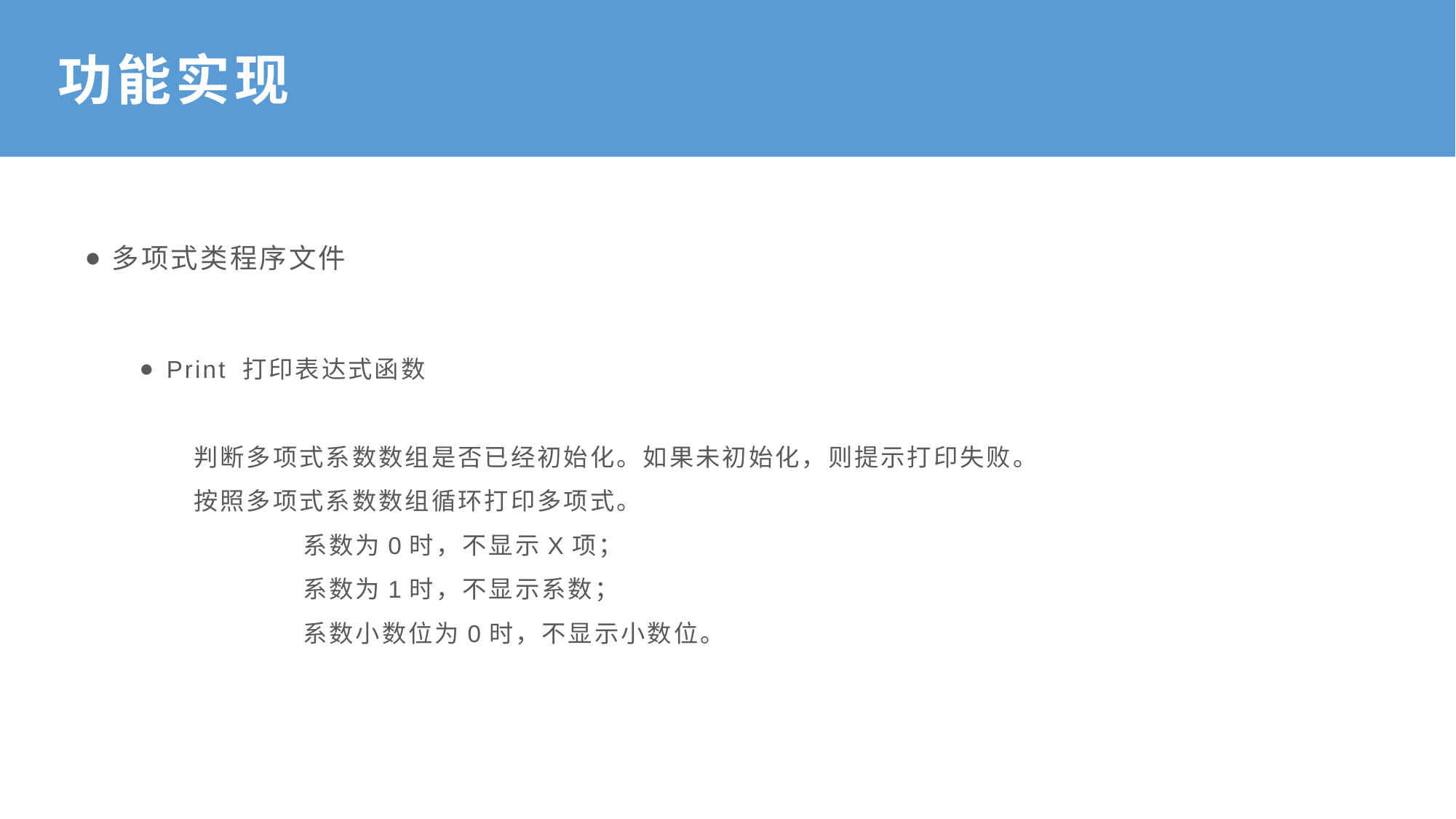

# 功能实现

多项式类程序文件

Print 打印表达式函数

判断多项式系数数组是否已经初始化。如果未初始化，则提示打印失败。
按照多项式系数数组循环打印多项式。
	系数为0时，不显示X项；
	系数为1时，不显示系数；
	系数小数位为0时，不显示小数位。